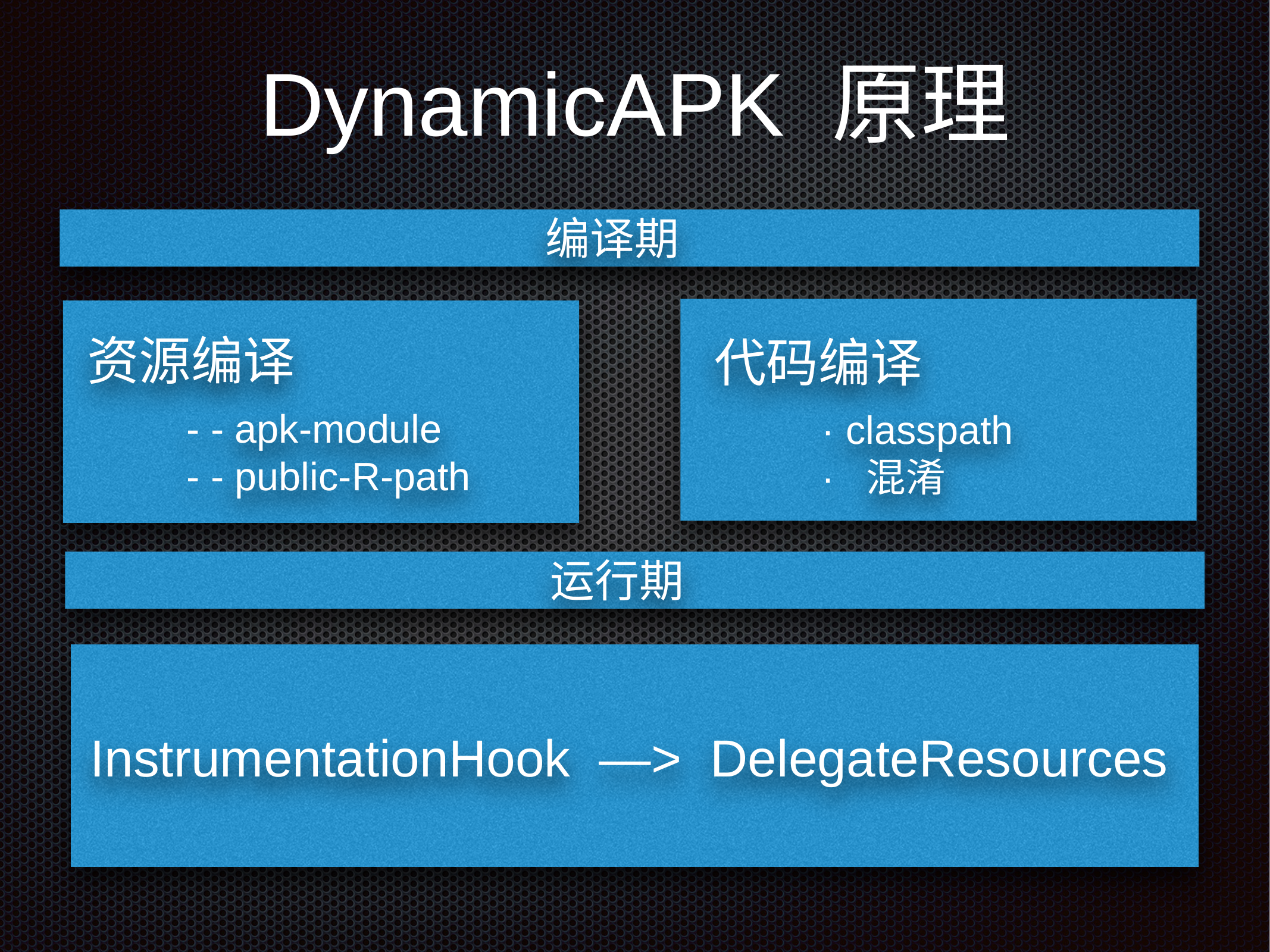

DynamicAPK 原理
编译期

资源编译
代码编译
· classpath
·  混淆
- - apk-module
- - public-R-path
运行期

InstrumentationHook  —>  DelegateResources
6